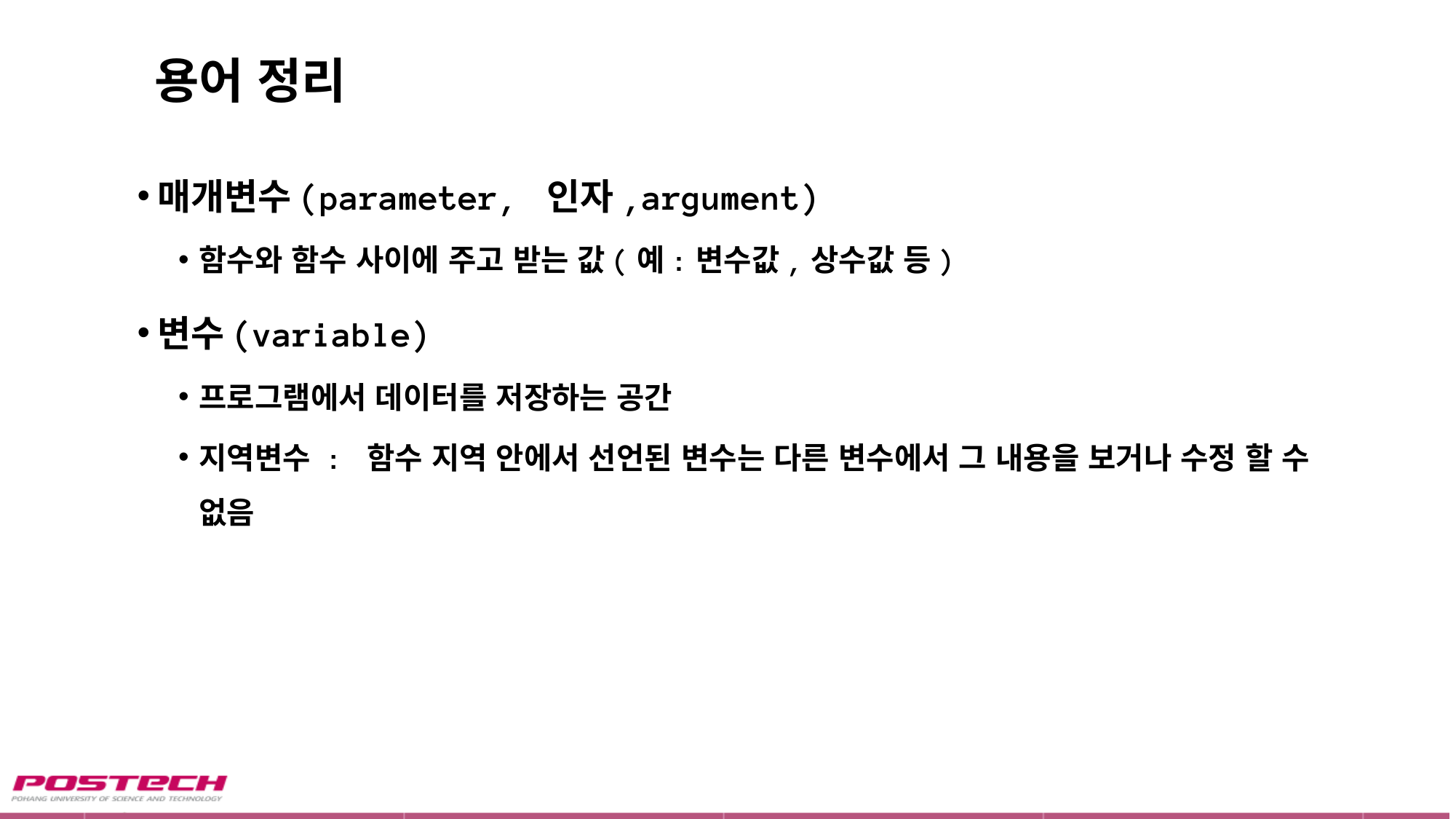

# 용어 정리
매개변수(parameter, 인자,argument)
함수와 함수 사이에 주고 받는 값(예:변수값,상수값 등)
변수(variable)
프로그램에서 데이터를 저장하는 공간
지역변수 : 함수 지역 안에서 선언된 변수는 다른 변수에서 그 내용을 보거나 수정 할 수 없음